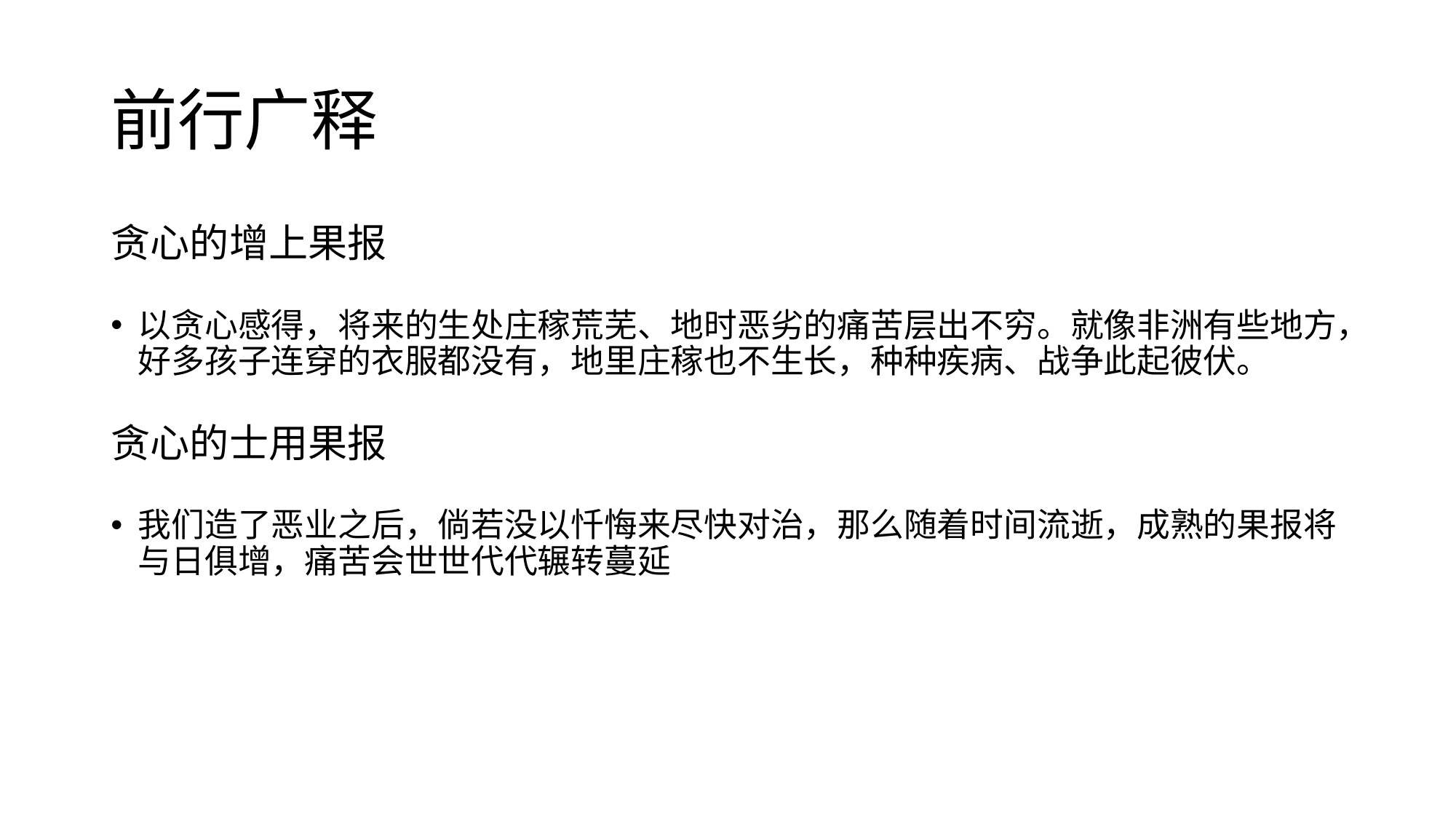

# 前行广释
贪心的增上果报

以贪心感得，将来的生处庄稼荒芜、地时恶劣的痛苦层出不穷。就像非洲有些地方，好多孩子连穿的衣服都没有，地里庄稼也不生长，种种疾病、战争此起彼伏。

贪心的士用果报

我们造了恶业之后，倘若没以忏悔来尽快对治，那么随着时间流逝，成熟的果报将与日俱增，痛苦会世世代代辗转蔓延